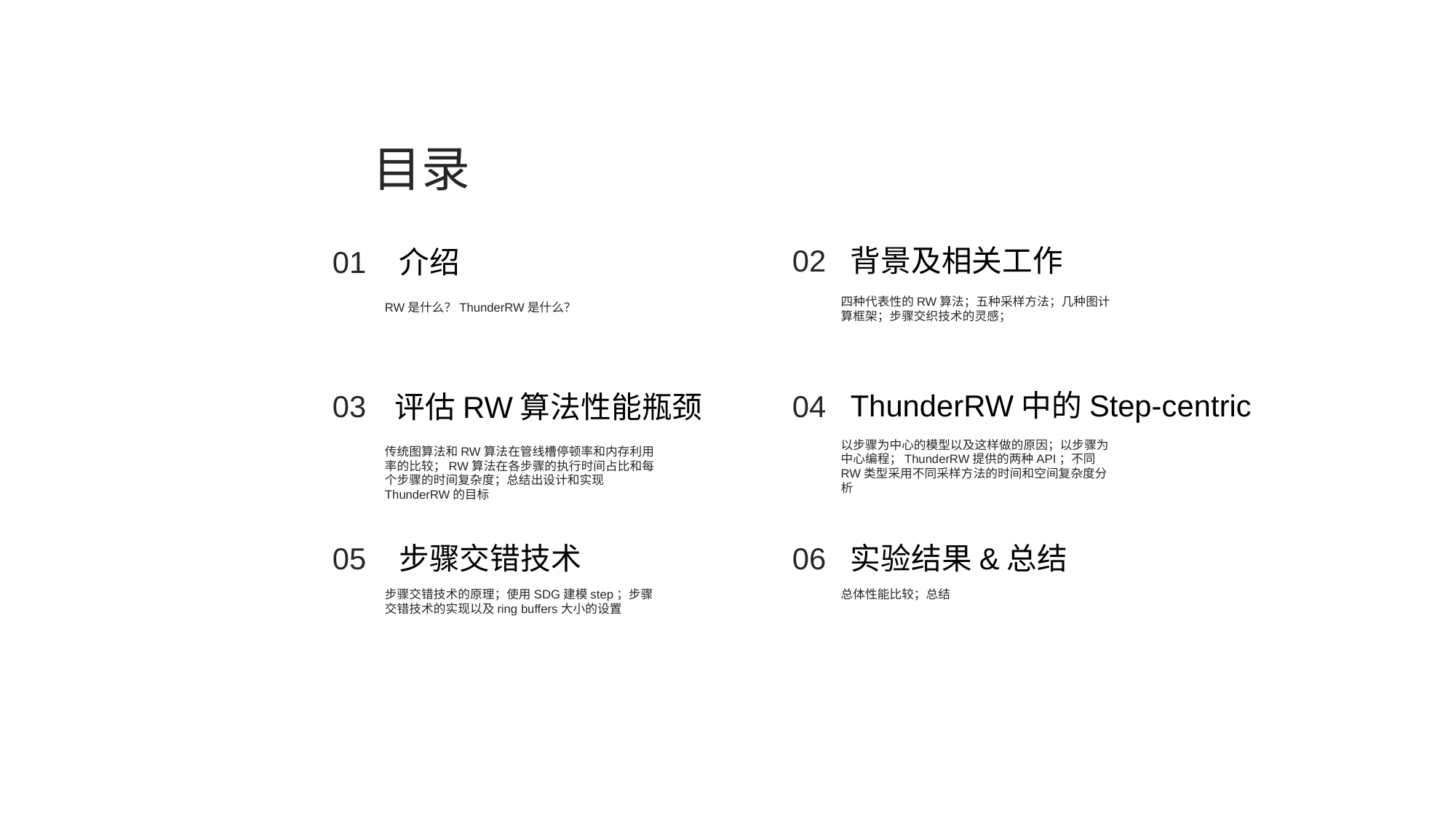

目录
02
背景及相关工作
01
介绍
四种代表性的RW算法；五种采样方法；几种图计算框架；步骤交织技术的灵感；

RW是什么？ThunderRW是什么？

ThunderRW中的Step-centric
03
04
评估RW算法性能瓶颈
以步骤为中心的模型以及这样做的原因；以步骤为中心编程；ThunderRW提供的两种API；不同RW类型采用不同采样方法的时间和空间复杂度分析

传统图算法和RW算法在管线槽停顿率和内存利用率的比较；RW算法在各步骤的执行时间占比和每个步骤的时间复杂度；总结出设计和实现ThunderRW的目标

05
步骤交错技术
06
步骤交错技术的原理；使用SDG建模step；步骤交错技术的实现以及ring buffers大小的设置

总体性能比较；总结
实验结果&总结